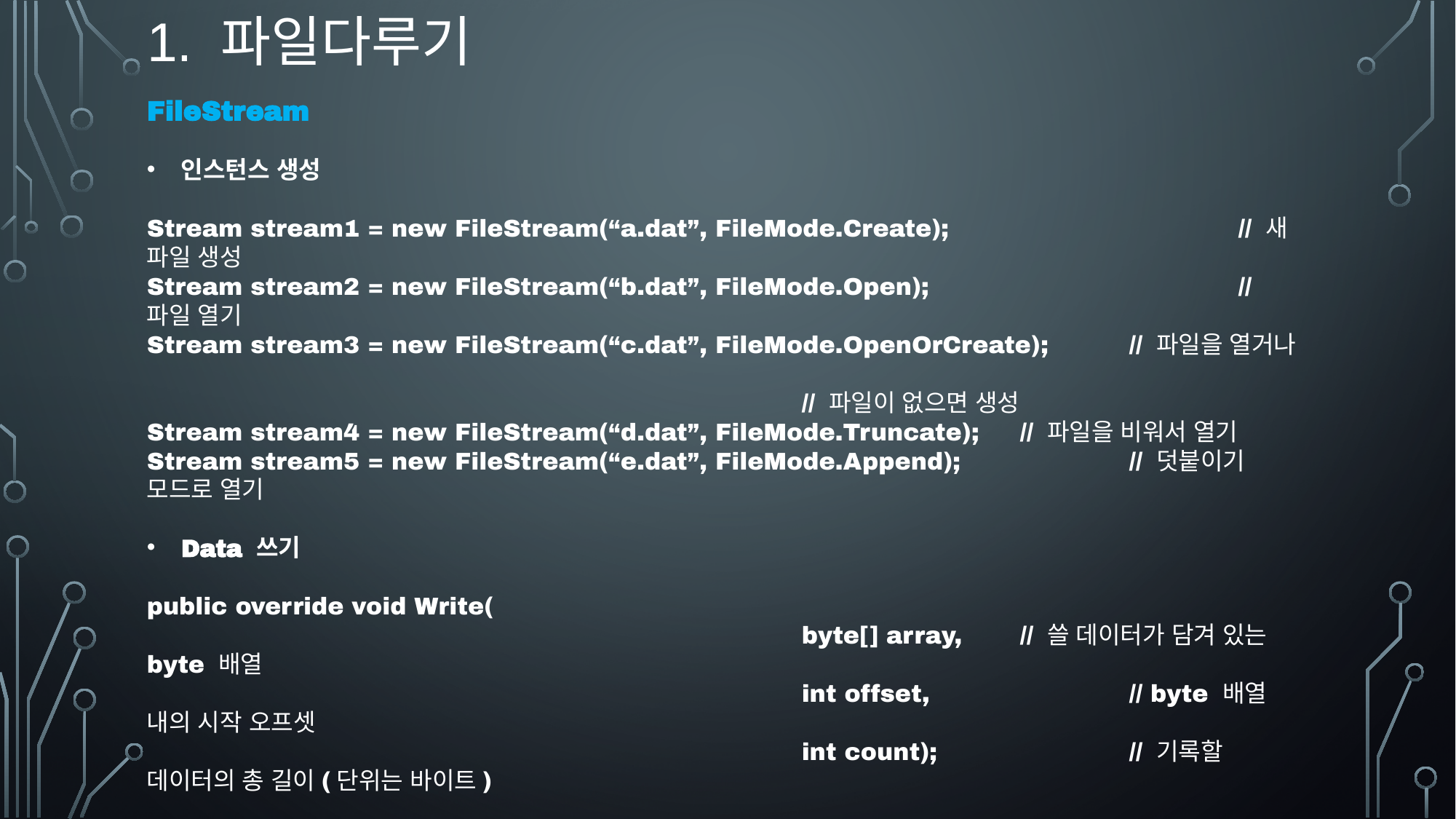

# 1. 파일다루기
FileStream

인스턴스 생성

Stream stream1 = new FileStream(“a.dat”, FileMode.Create);			// 새 파일 생성
Stream stream2 = new FileStream(“b.dat”, FileMode.Open);			// 파일 열기
Stream stream3 = new FileStream(“c.dat”, FileMode.OpenOrCreate);	// 파일을 열거나
																// 파일이 없으면 생성
Stream stream4 = new FileStream(“d.dat”, FileMode.Truncate);	// 파일을 비워서 열기
Stream stream5 = new FileStream(“e.dat”, FileMode.Append);		// 덧붙이기 모드로 열기

Data 쓰기

public override void Write(
						byte[] array, 	// 쓸 데이터가 담겨 있는 byte 배열
						int offset, 		// byte 배열 내의 시작 오프셋
						int count);		// 기록할 데이터의 총 길이(단위는 바이트)

public override void WriteByte(byte value);

안타깝게도 Byte형식으로 Data를 전환하지 않으면 기록하거나 읽어서 쓸 수가 없다.